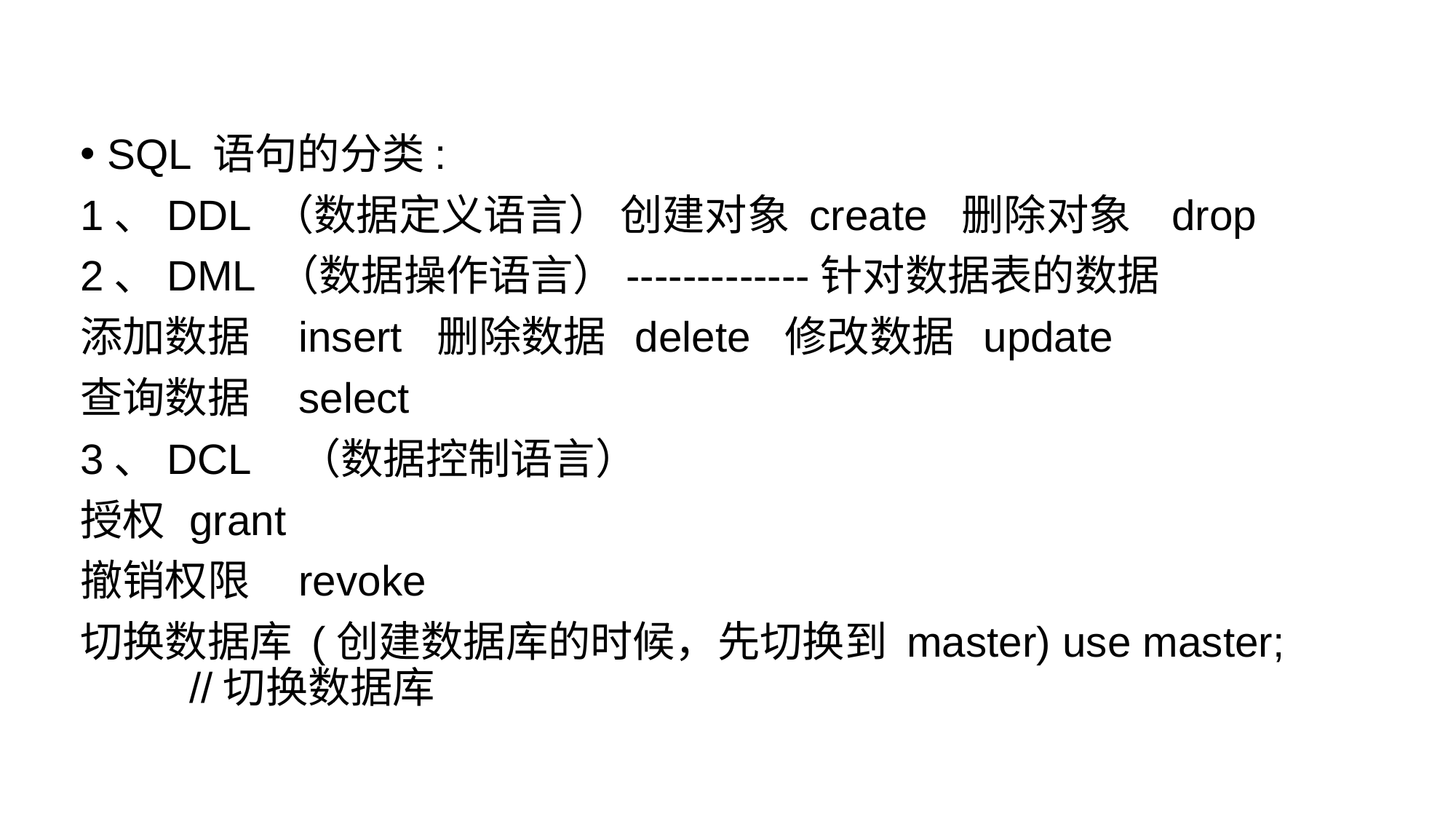

SQL 语句的分类:
1、DDL （数据定义语言） 创建对象 create  删除对象	drop
2、DML （数据操作语言）-------------针对数据表的数据
添加数据	insert  删除数据  delete  修改数据  update
查询数据	select
3、DCL	（数据控制语言）
授权	grant
撤销权限	revoke
切换数据库 (创建数据库的时候，先切换到 master) use master;	//切换数据库
50